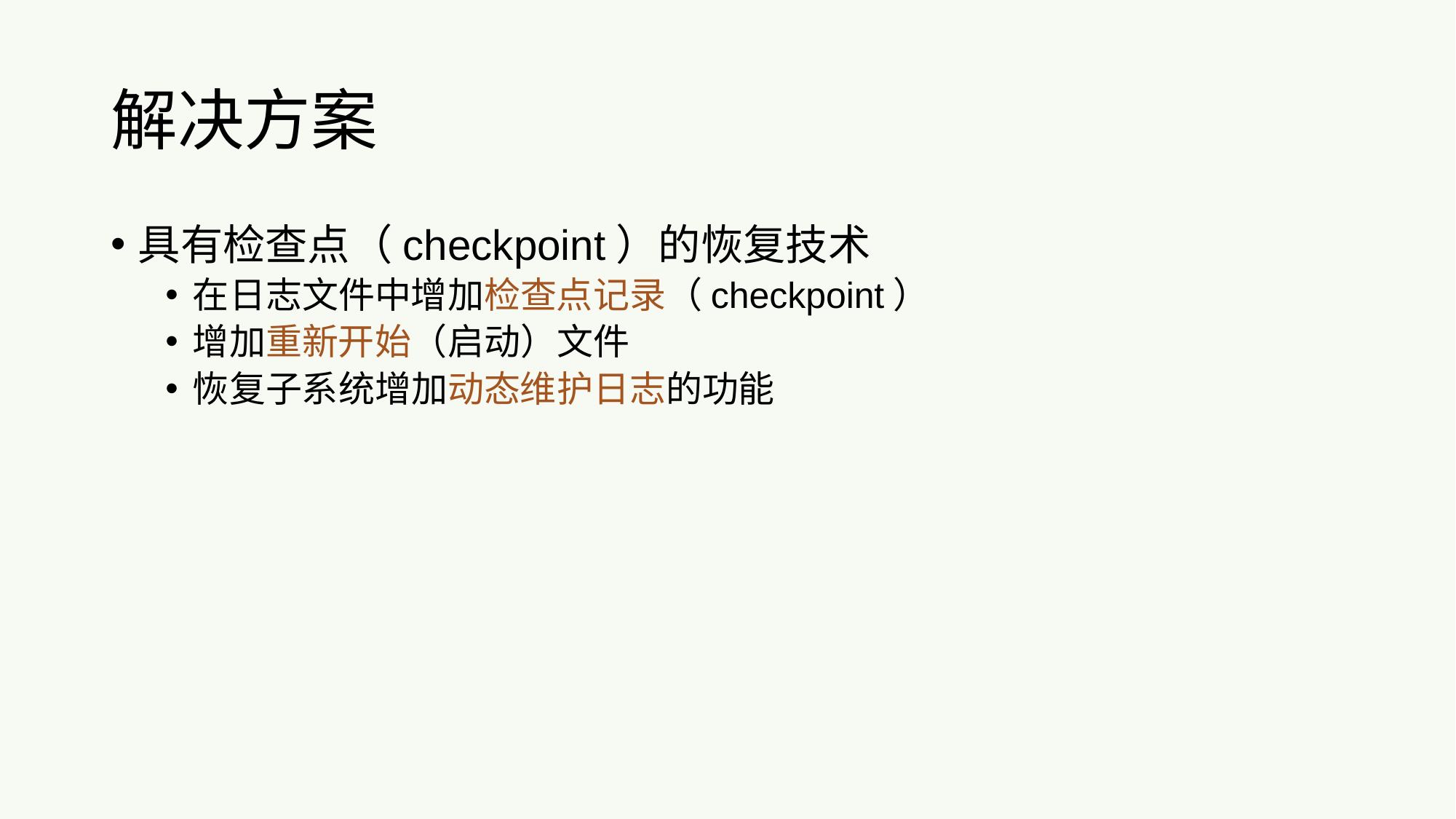

# 解决方案
具有检查点（checkpoint）的恢复技术
在日志文件中增加检查点记录（checkpoint）
增加重新开始（启动）文件
恢复子系统增加动态维护日志的功能